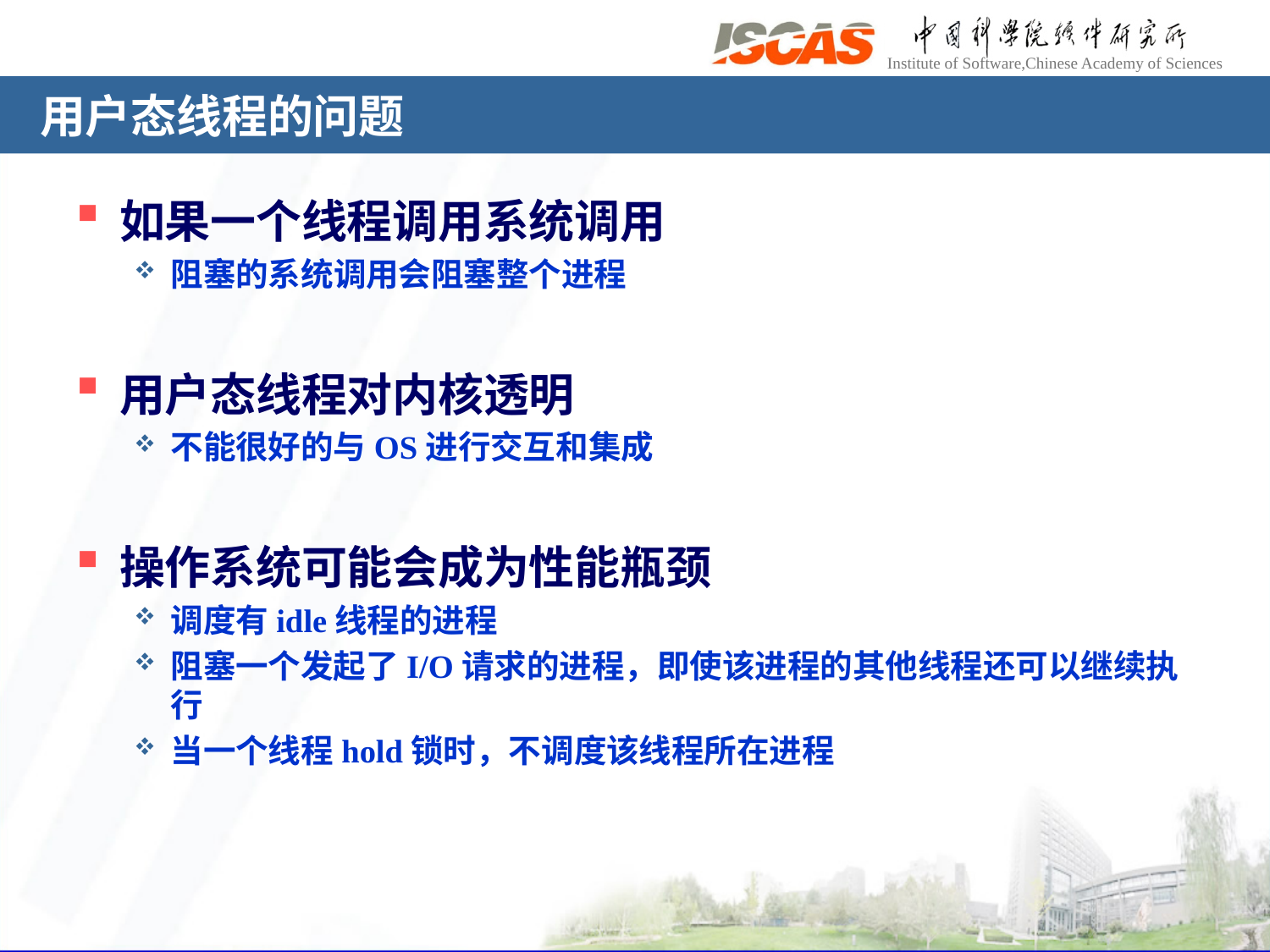

# 用户态线程的问题
如果一个线程调用系统调用
阻塞的系统调用会阻塞整个进程

用户态线程对内核透明
不能很好的与OS进行交互和集成

操作系统可能会成为性能瓶颈
调度有idle线程的进程
阻塞一个发起了I/O请求的进程，即使该进程的其他线程还可以继续执行
当一个线程hold锁时，不调度该线程所在进程